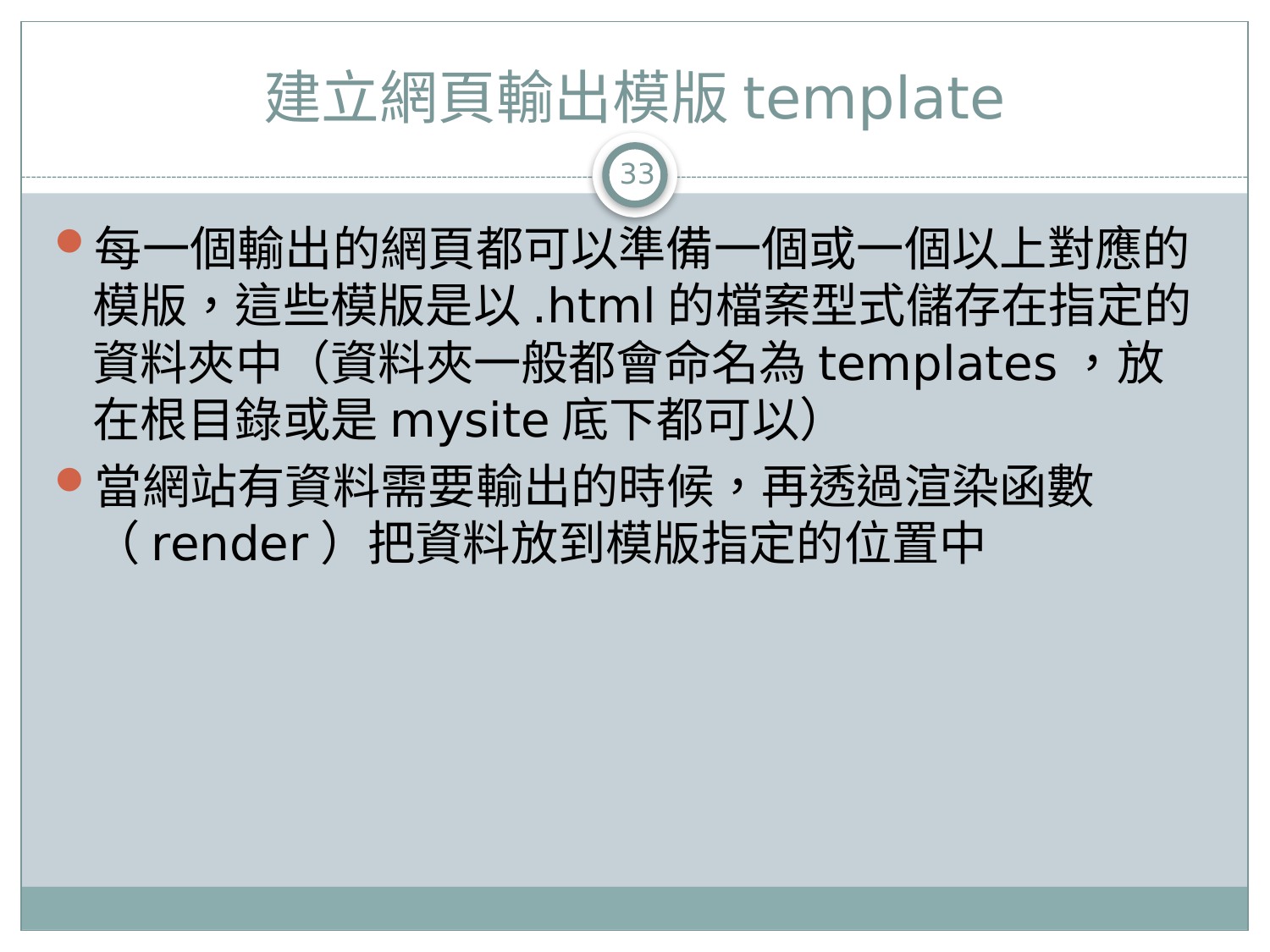

# 建立網頁輸出模版template
33
每一個輸出的網頁都可以準備一個或一個以上對應的模版，這些模版是以.html的檔案型式儲存在指定的資料夾中（資料夾一般都會命名為templates，放在根目錄或是mysite底下都可以）
當網站有資料需要輸出的時候，再透過渲染函數（render）把資料放到模版指定的位置中